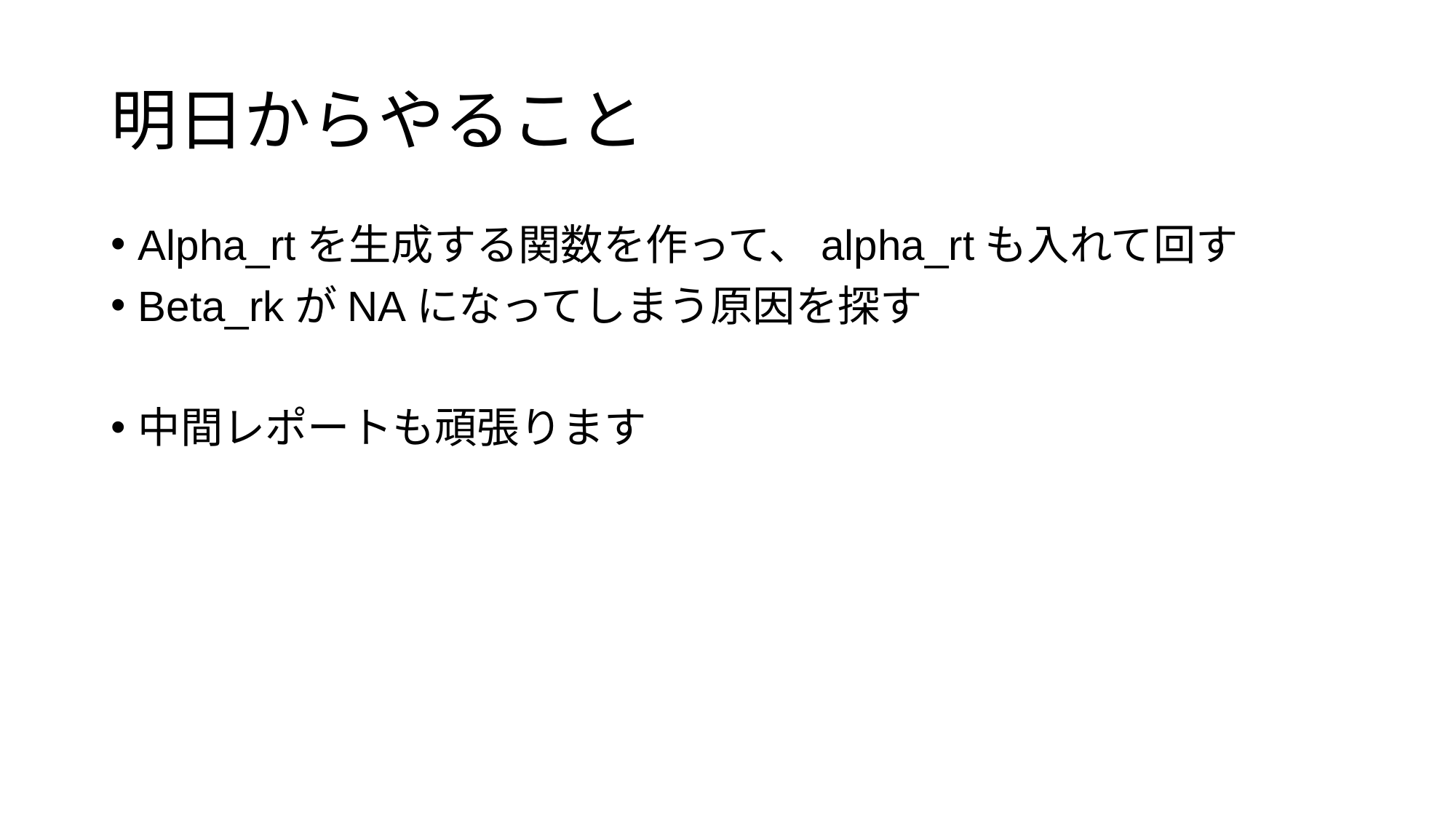

# 明日からやること
Alpha_rtを生成する関数を作って、alpha_rtも入れて回す
Beta_rkがNAになってしまう原因を探す

中間レポートも頑張ります